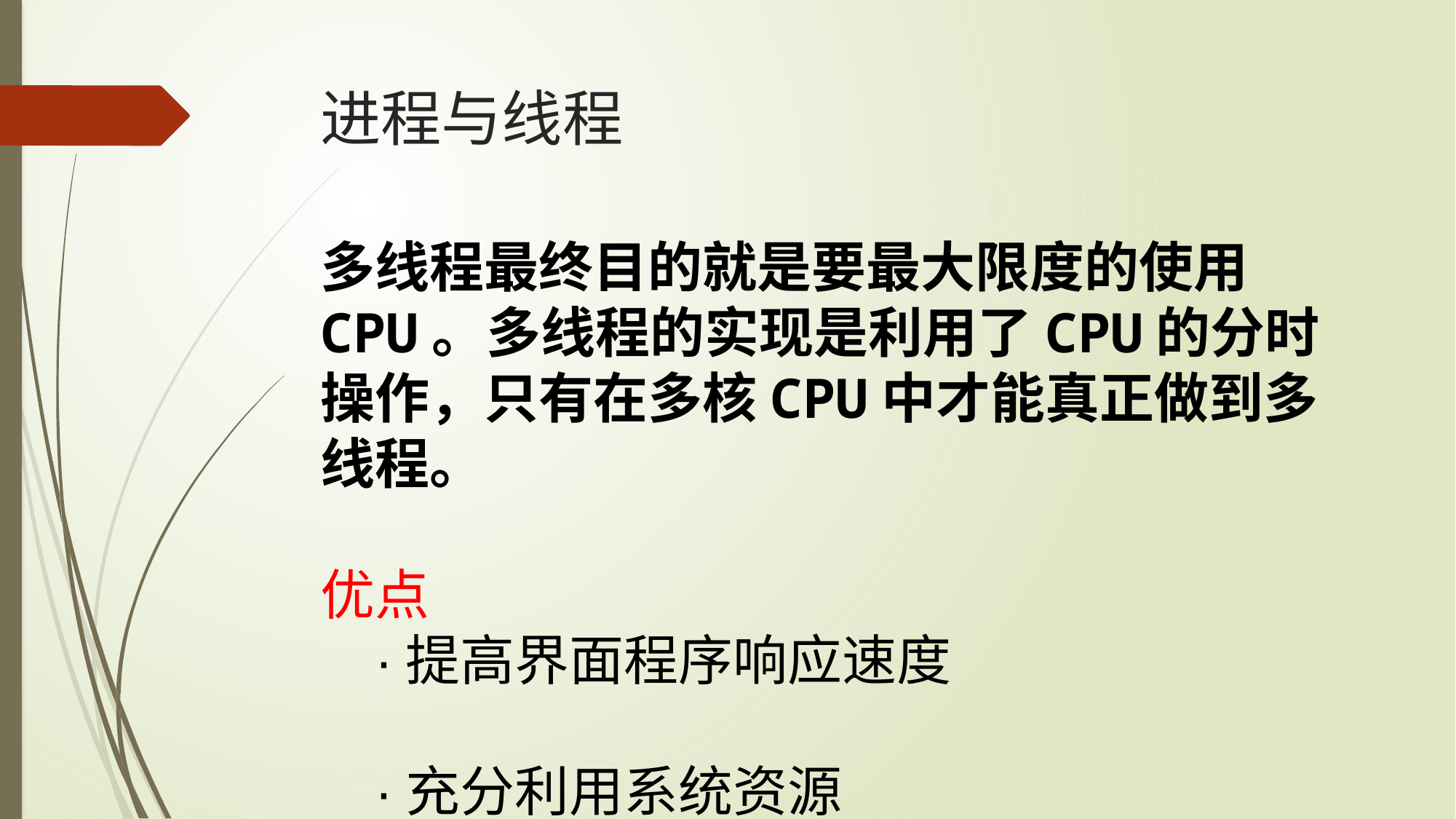

# 进程与线程
多线程最终目的就是要最大限度的使用CPU。多线程的实现是利用了CPU的分时操作，只有在多核CPU中才能真正做到多线程。

优点
·提高界面程序响应速度

·充分利用系统资源